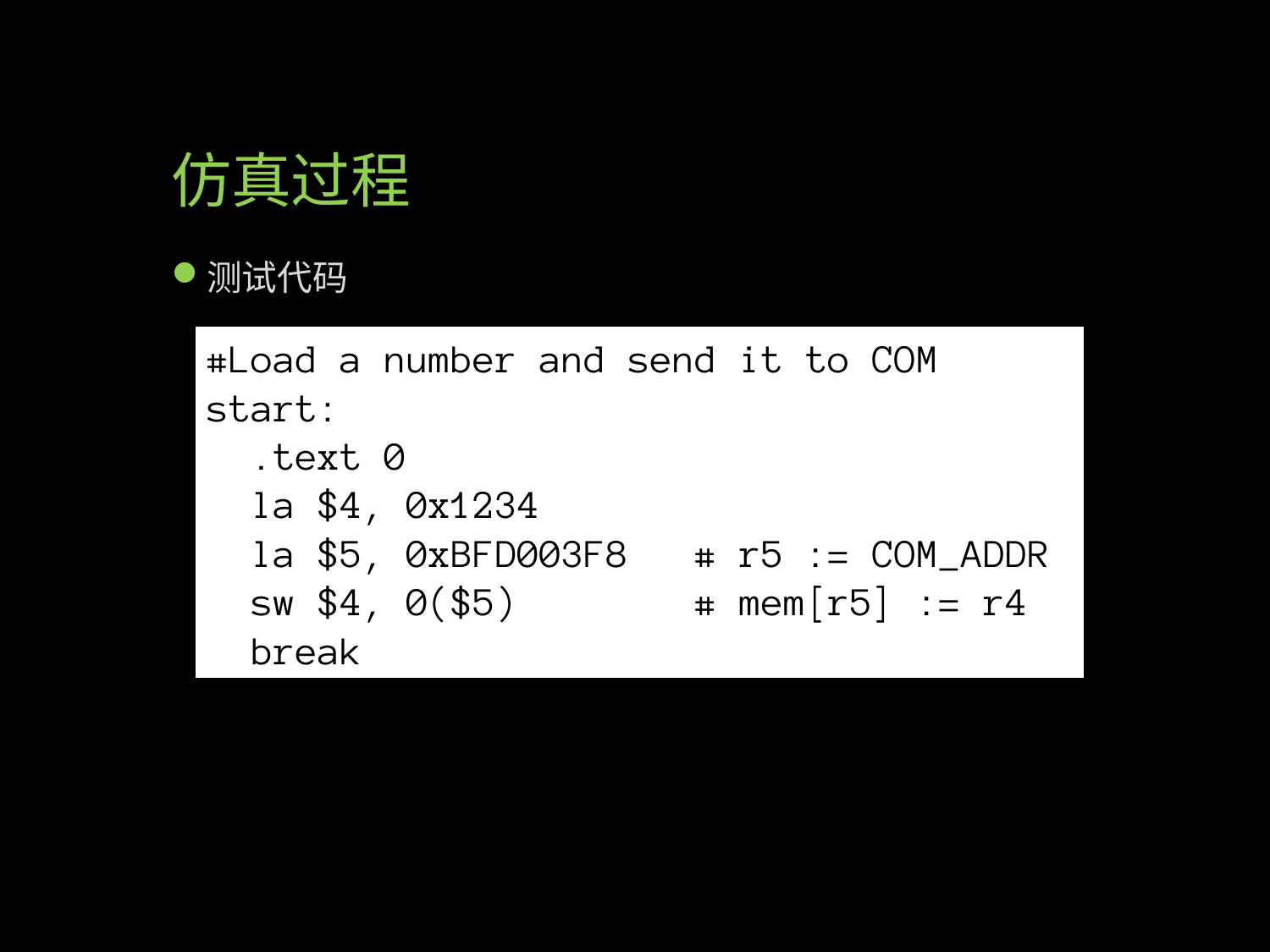

# 仿真过程
测试代码

#Load a number and send it to COM
start:
  .text 0
  la $4, 0x1234
  la $5, 0xBFD003F8   # r5 := COM_ADDR
  sw $4, 0($5)        # mem[r5] := r4
  break